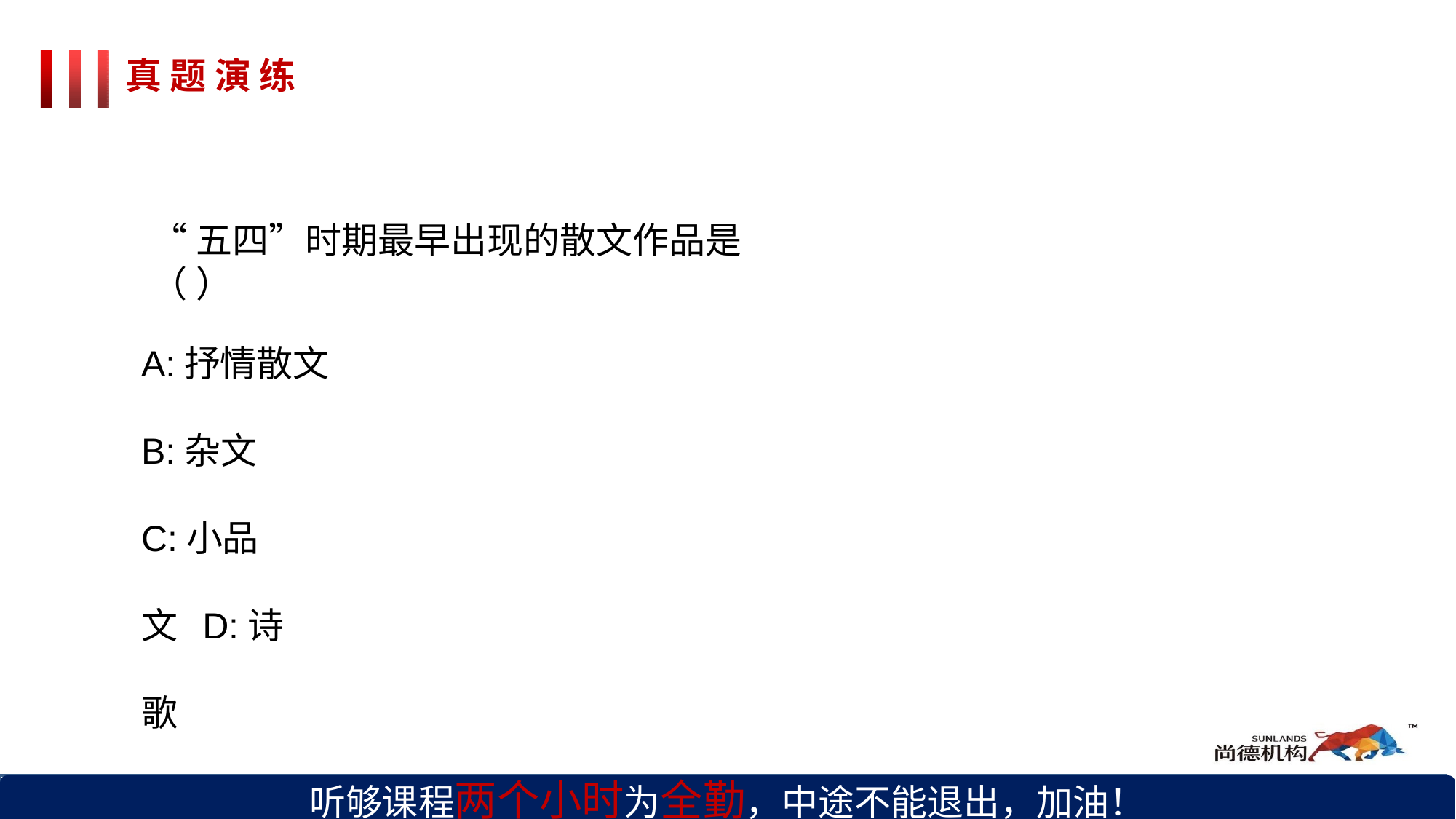

# 真 题 演 练
“五四”时期最早出现的散文作品是（ ）

A:抒情散文
B:杂文 C:小品文  D:诗歌

听够课程两个小时为全勤，中途不能退出，加油！
47